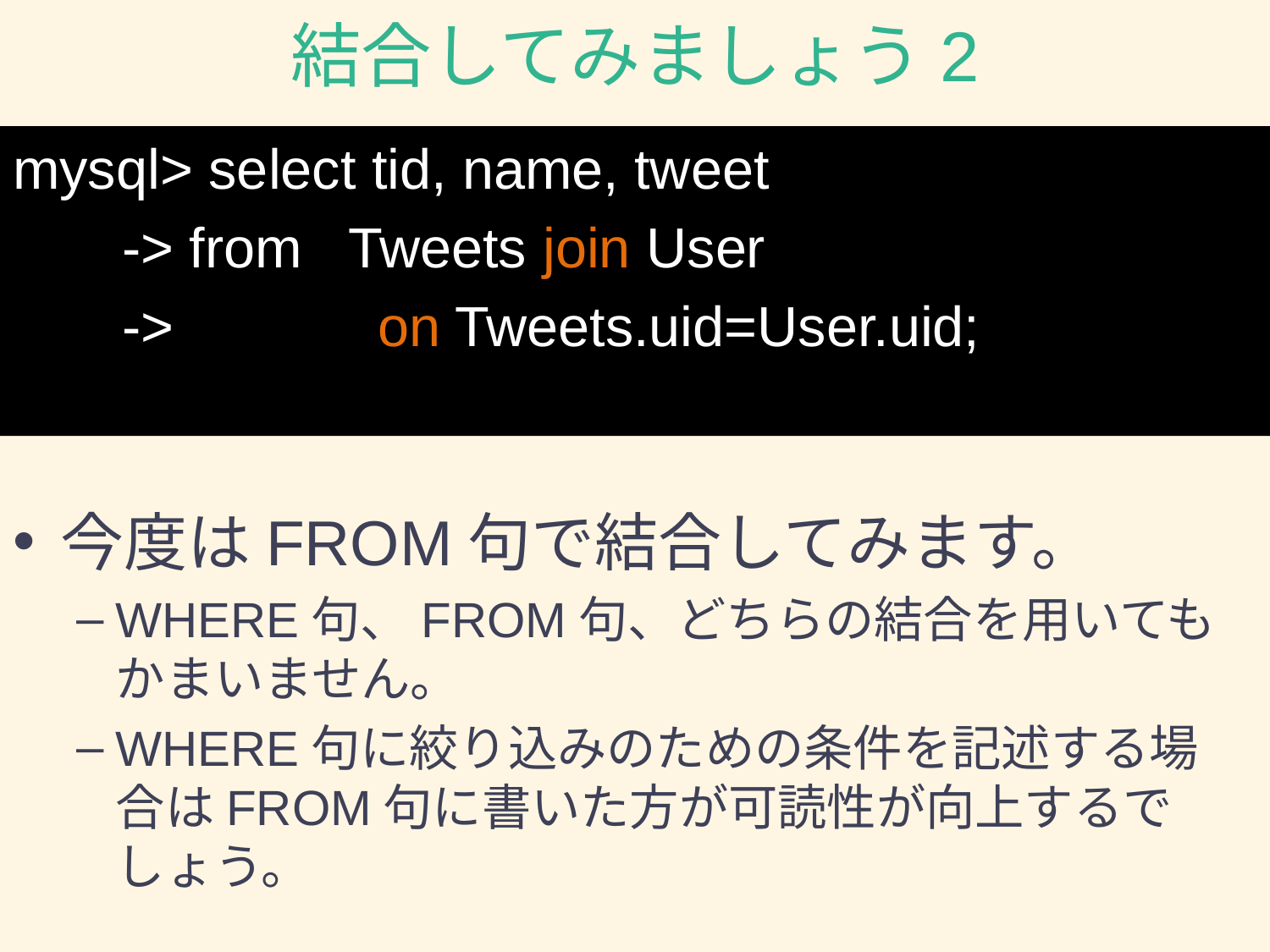

# 結合してみましょう2
mysql> select tid, name, tweet
       -> from   Tweets join User
       ->             on Tweets.uid=User.uid;

今度はFROM句で結合してみます。
WHERE句、FROM句、どちらの結合を用いてもかまいません。
WHERE句に絞り込みのための条件を記述する場合はFROM句に書いた方が可読性が向上するでしょう。